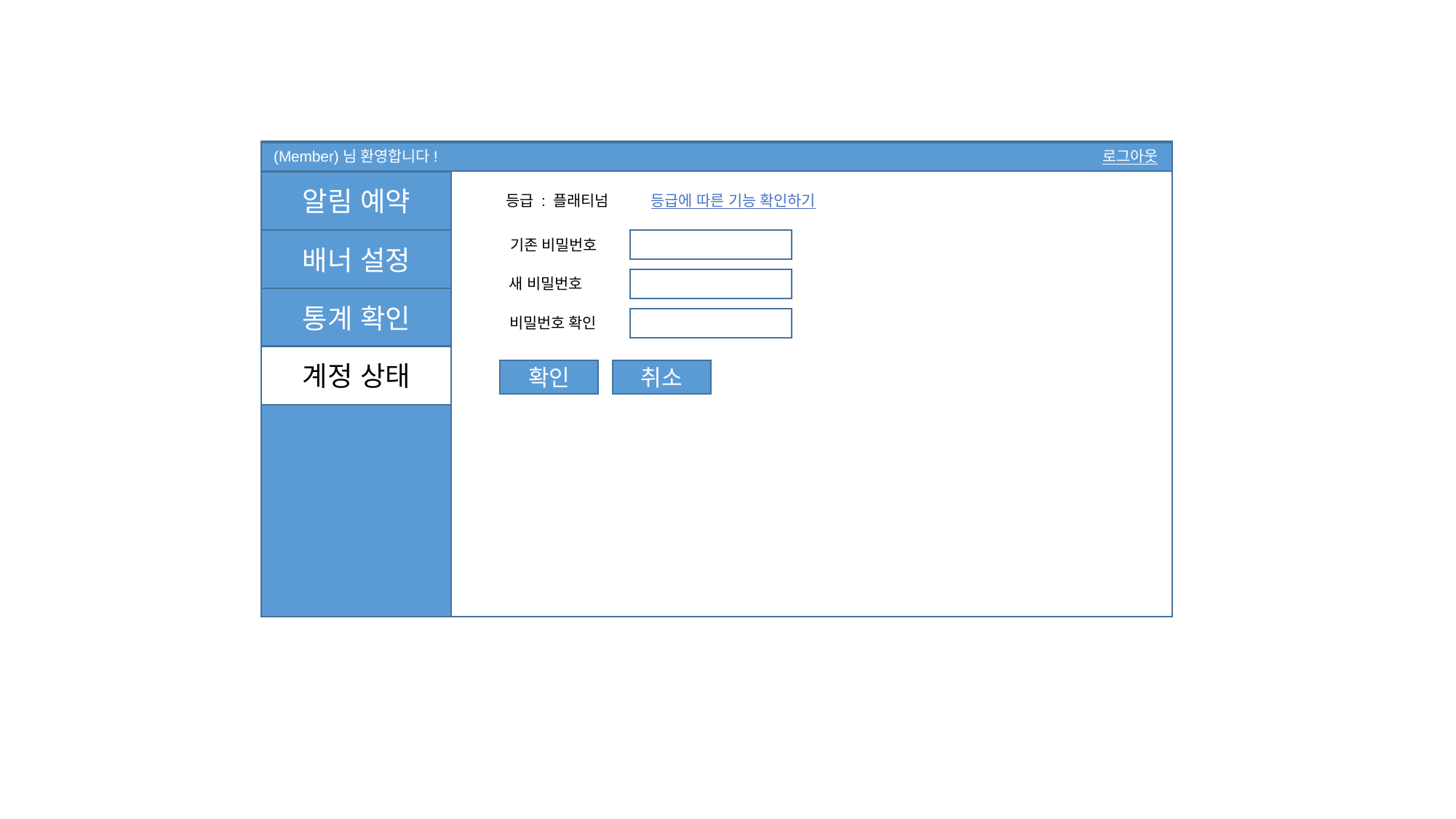

(Member)님 환영합니다!
로그아웃

알림 예약
배너 설정
통계 확인
계정 상태
등급에 따른 기능 확인하기
등급 : 플래티넘
기존 비밀번호

새 비밀번호

비밀번호 확인

확인
취소